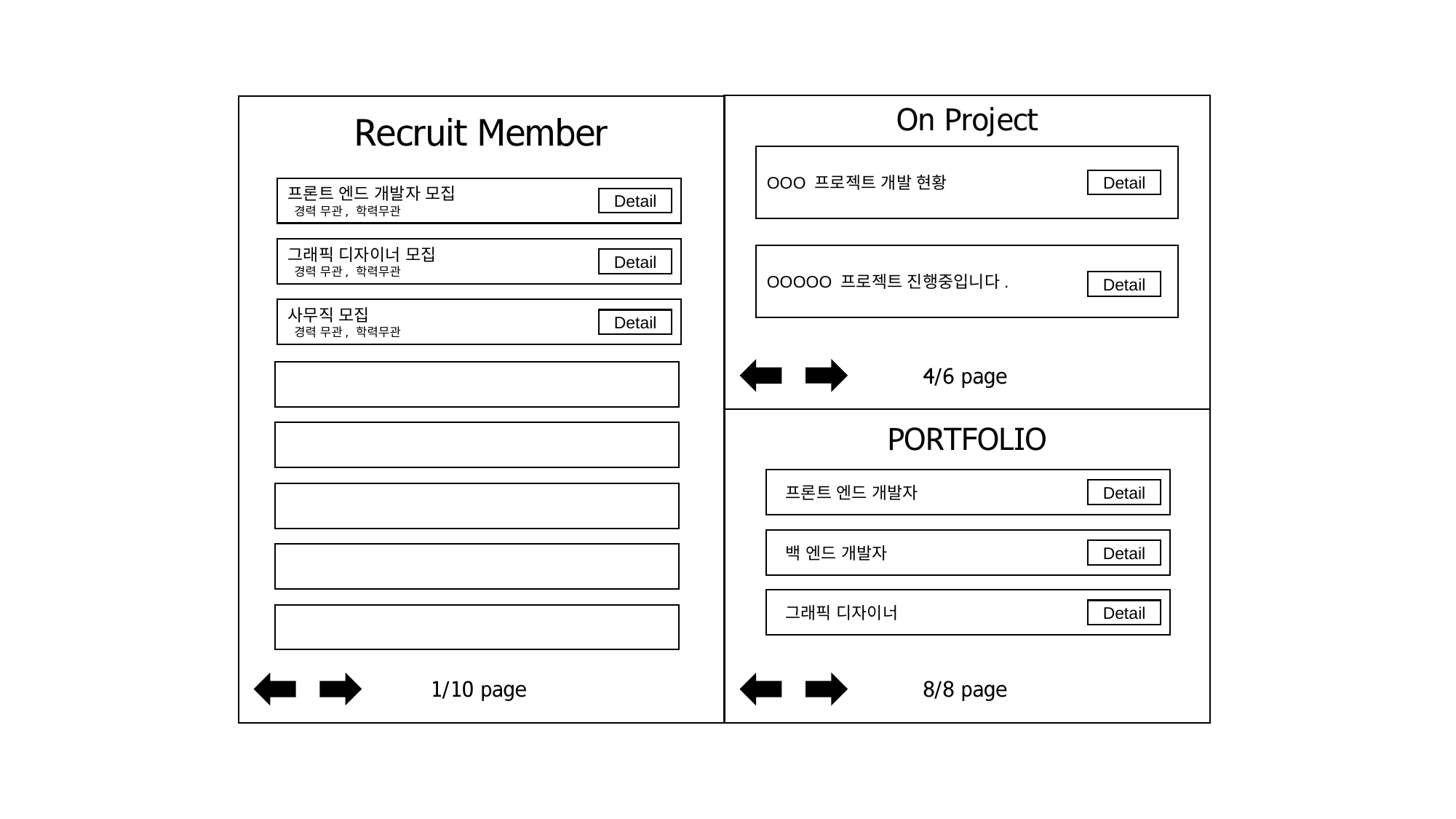

On Project

Recruit Member
OOO 프로젝트 개발 현황
Detail
프론트 엔드 개발자 모집
 경력 무관, 학력무관
Detail
그래픽 디자이너 모집
 경력 무관, 학력무관
OOOOO 프로젝트 진행중입니다.
Detail
Detail
사무직 모집
 경력 무관, 학력무관
Detail
4/6 page

PORTFOLIO

 프론트 엔드 개발자
Detail

 백 엔드 개발자
Detail

 그래픽 디자이너
Detail

8/8 page
1/10 page